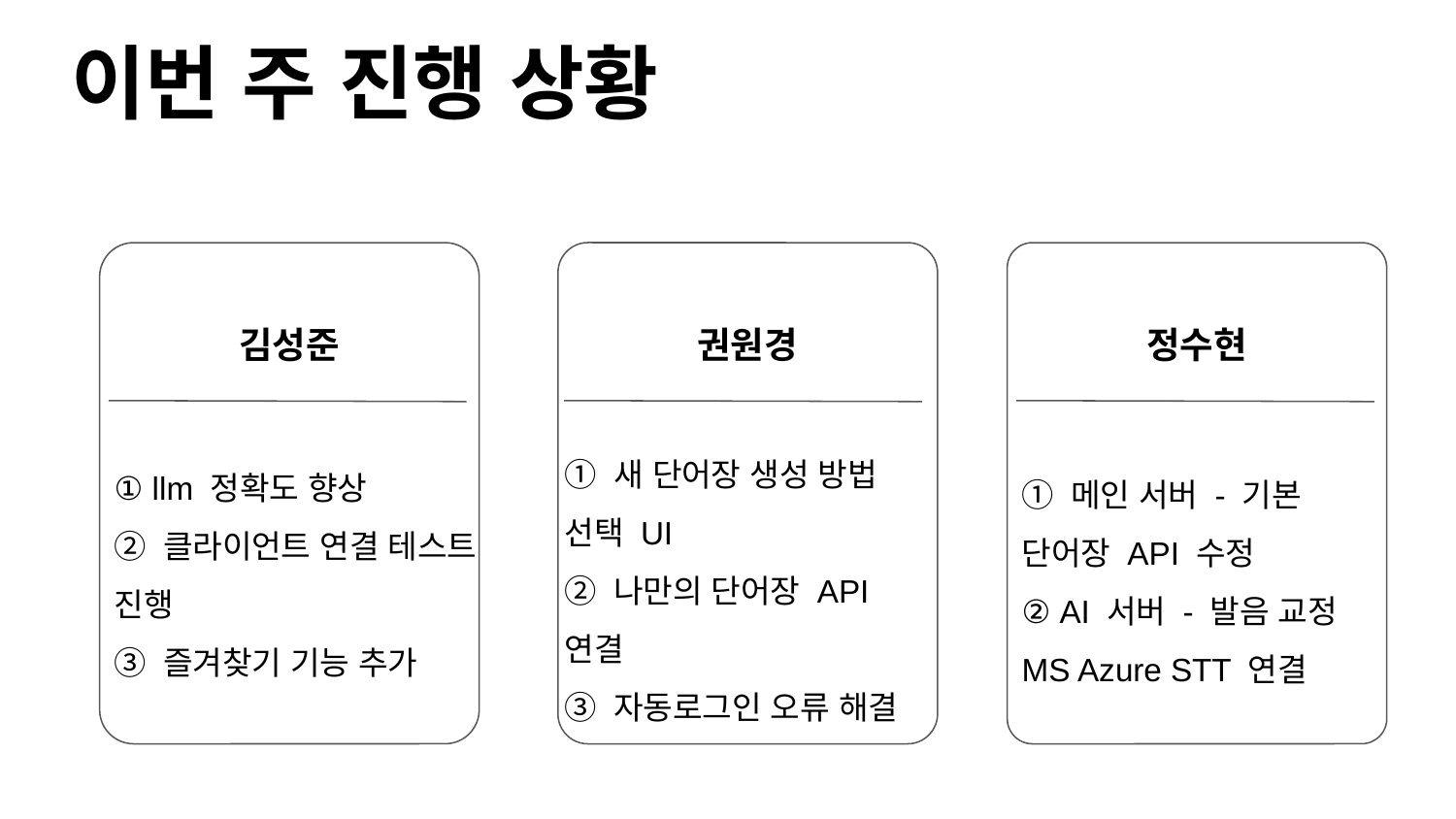

# 이번 주 진행 상황

김성준
권원경
정수현
① 새 단어장 생성 방법 선택 UI
② 나만의 단어장 API 연결
③ 자동로그인 오류 해결
① llm 정확도 향상
② 클라이언트 연결 테스트 진행
③ 즐겨찾기 기능 추가
① 메인 서버 - 기본 단어장 API 수정
② AI 서버 - 발음 교정 MS Azure STT 연결